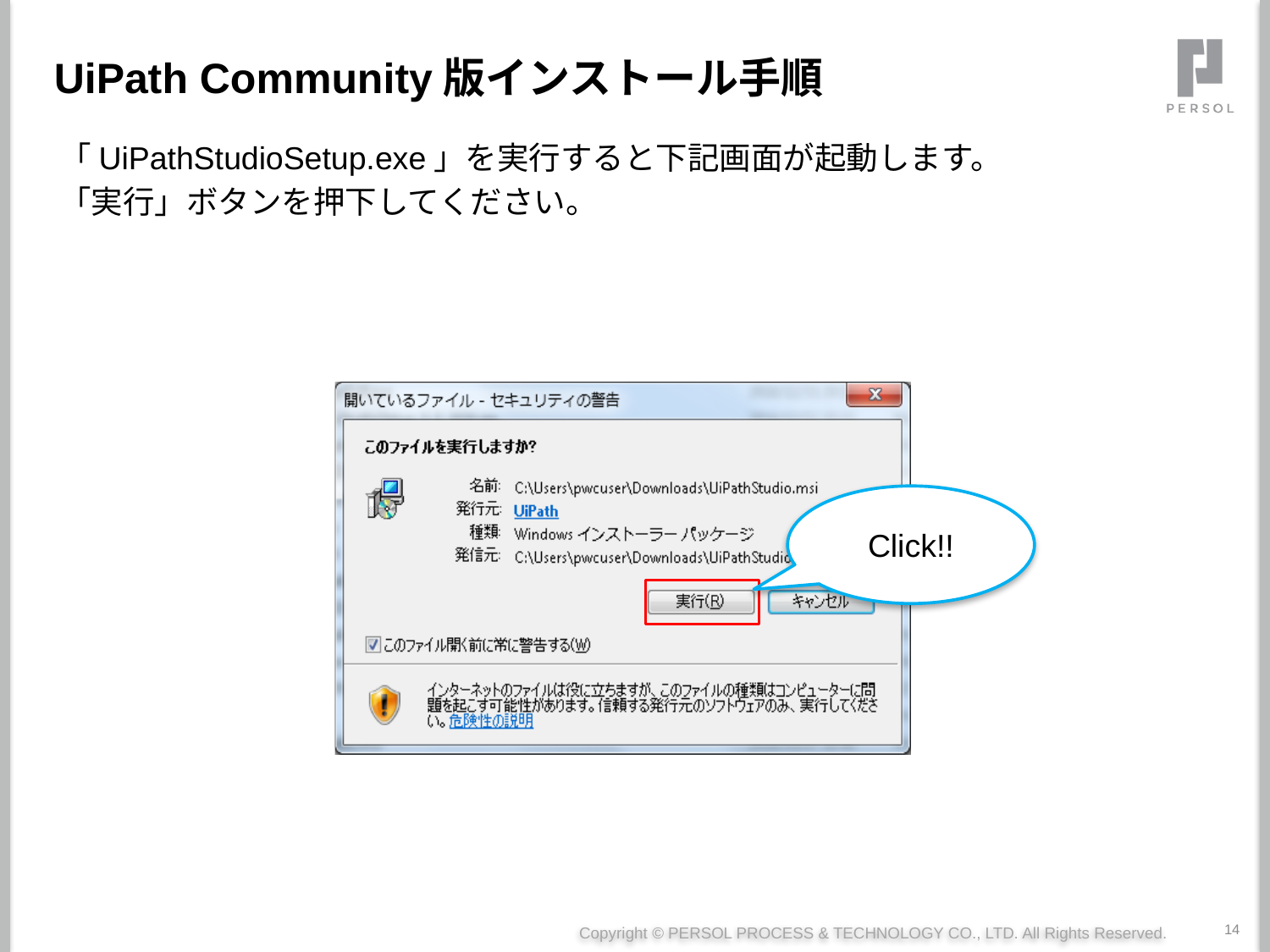

# UiPath Community版インストール手順
「UiPathStudioSetup.exe」を実行すると下記画面が起動します。
「実行」ボタンを押下してください。

Click!!

14